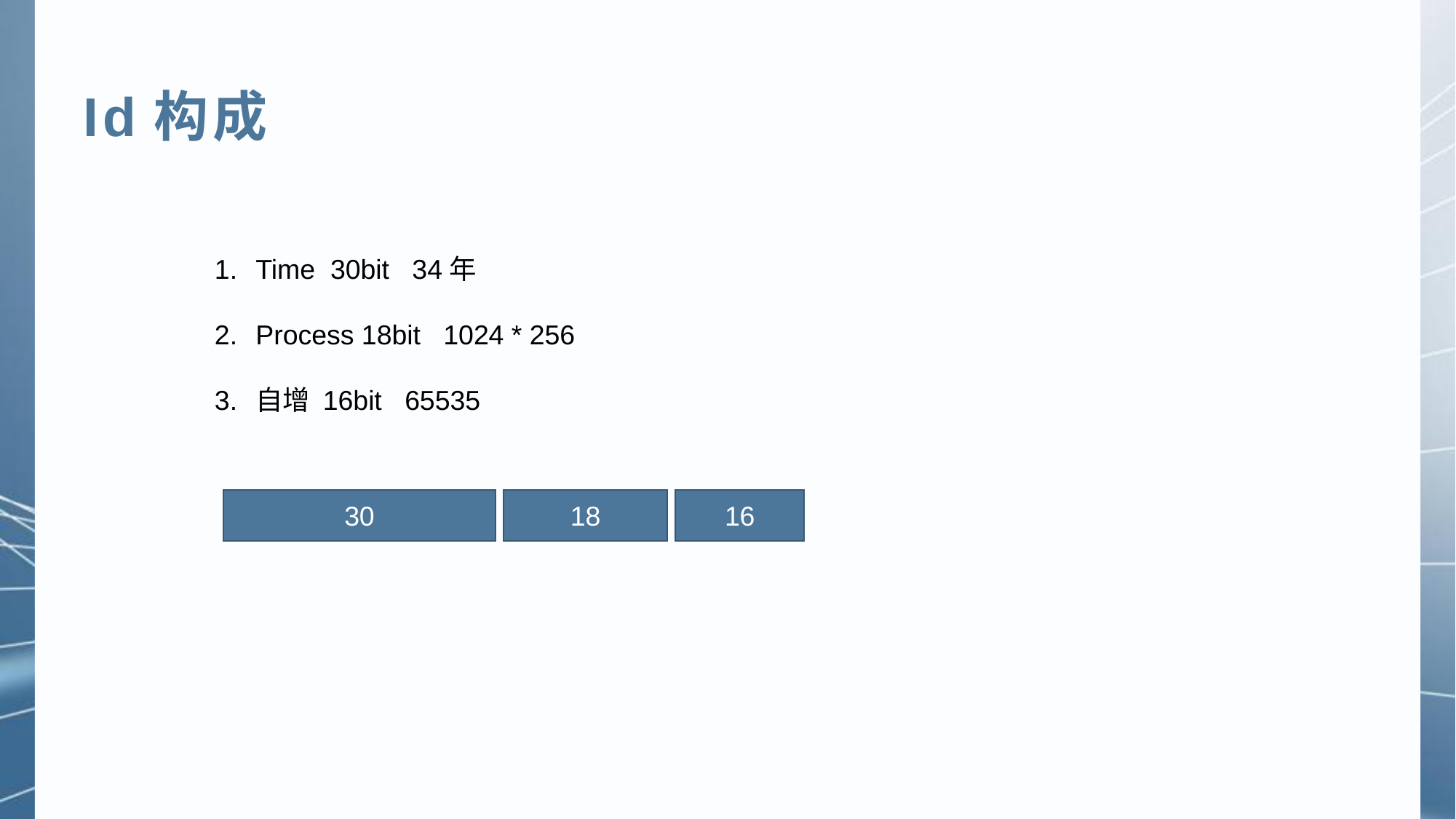

Id构成
Time  30bit   34年
Process 18bit   1024 * 256
自增 16bit   65535
30
18
16